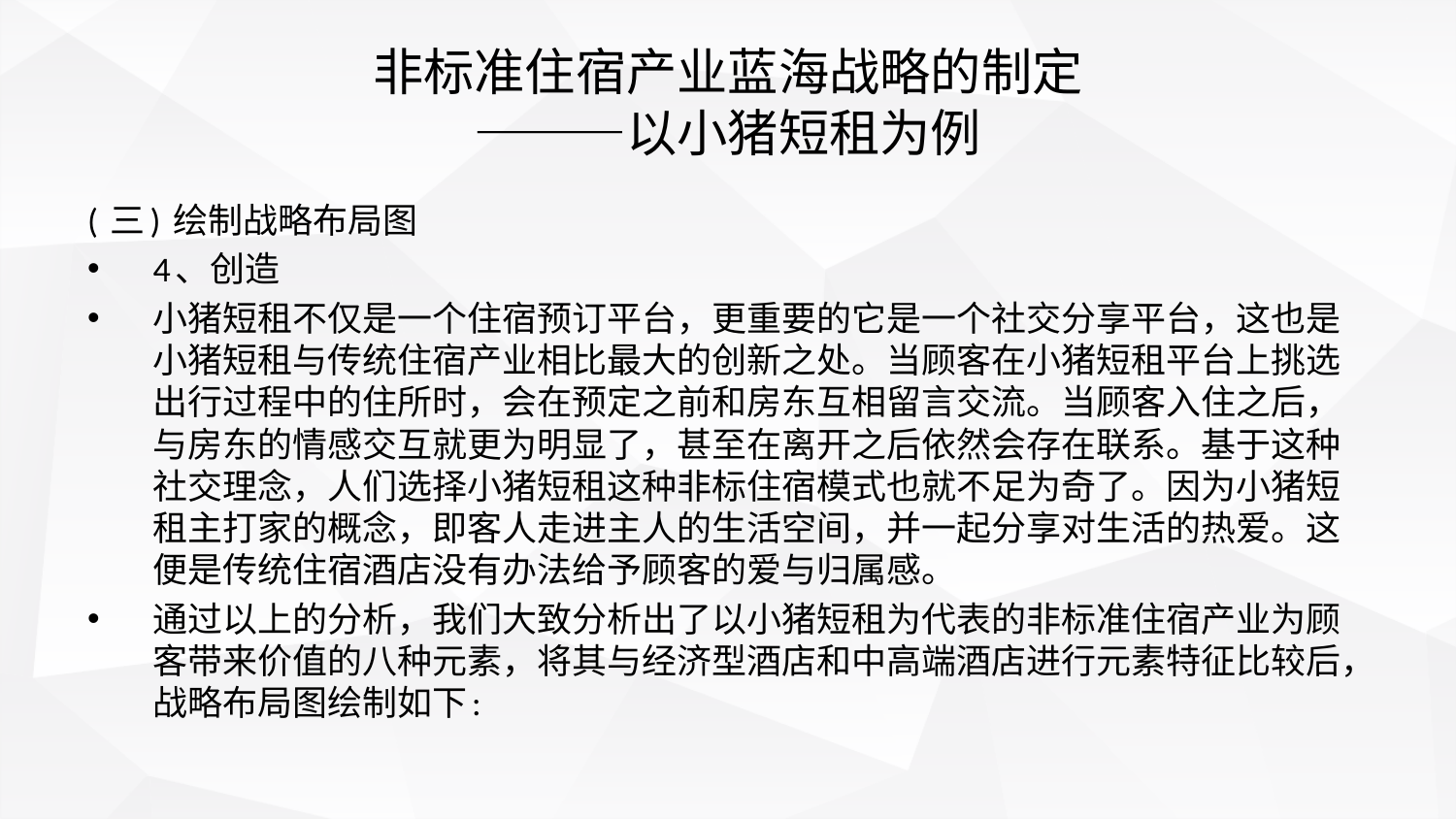

# 非标准住宿产业蓝海战略的制定 ———以小猪短租为例
( 三) 绘制战略布局图
4、创造
小猪短租不仅是一个住宿预订平台，更重要的它是一个社交分享平台，这也是小猪短租与传统住宿产业相比最大的创新之处。当顾客在小猪短租平台上挑选出行过程中的住所时，会在预定之前和房东互相留言交流。当顾客入住之后，与房东的情感交互就更为明显了，甚至在离开之后依然会存在联系。基于这种社交理念，人们选择小猪短租这种非标住宿模式也就不足为奇了。因为小猪短租主打家的概念，即客人走进主人的生活空间，并一起分享对生活的热爱。这便是传统住宿酒店没有办法给予顾客的爱与归属感。
通过以上的分析，我们大致分析出了以小猪短租为代表的非标准住宿产业为顾客带来价值的八种元素，将其与经济型酒店和中高端酒店进行元素特征比较后，战略布局图绘制如下: